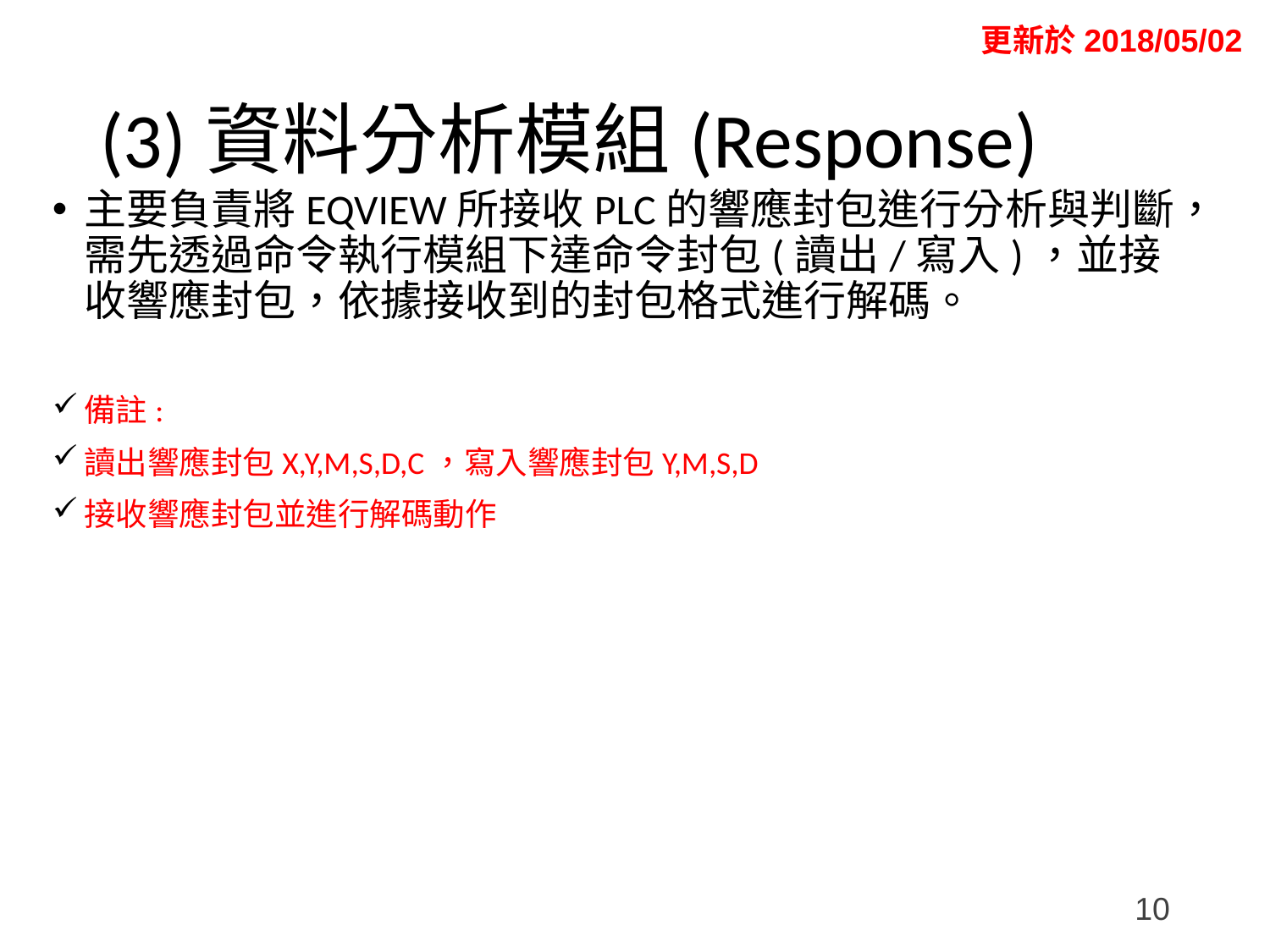

更新於2018/05/02
# (3)資料分析模組(Response)
主要負責將EQVIEW所接收PLC的響應封包進行分析與判斷，需先透過命令執行模組下達命令封包(讀出/寫入)，並接收響應封包，依據接收到的封包格式進行解碼。

備註:
讀出響應封包X,Y,M,S,D,C，寫入響應封包Y,M,S,D
接收響應封包並進行解碼動作

10